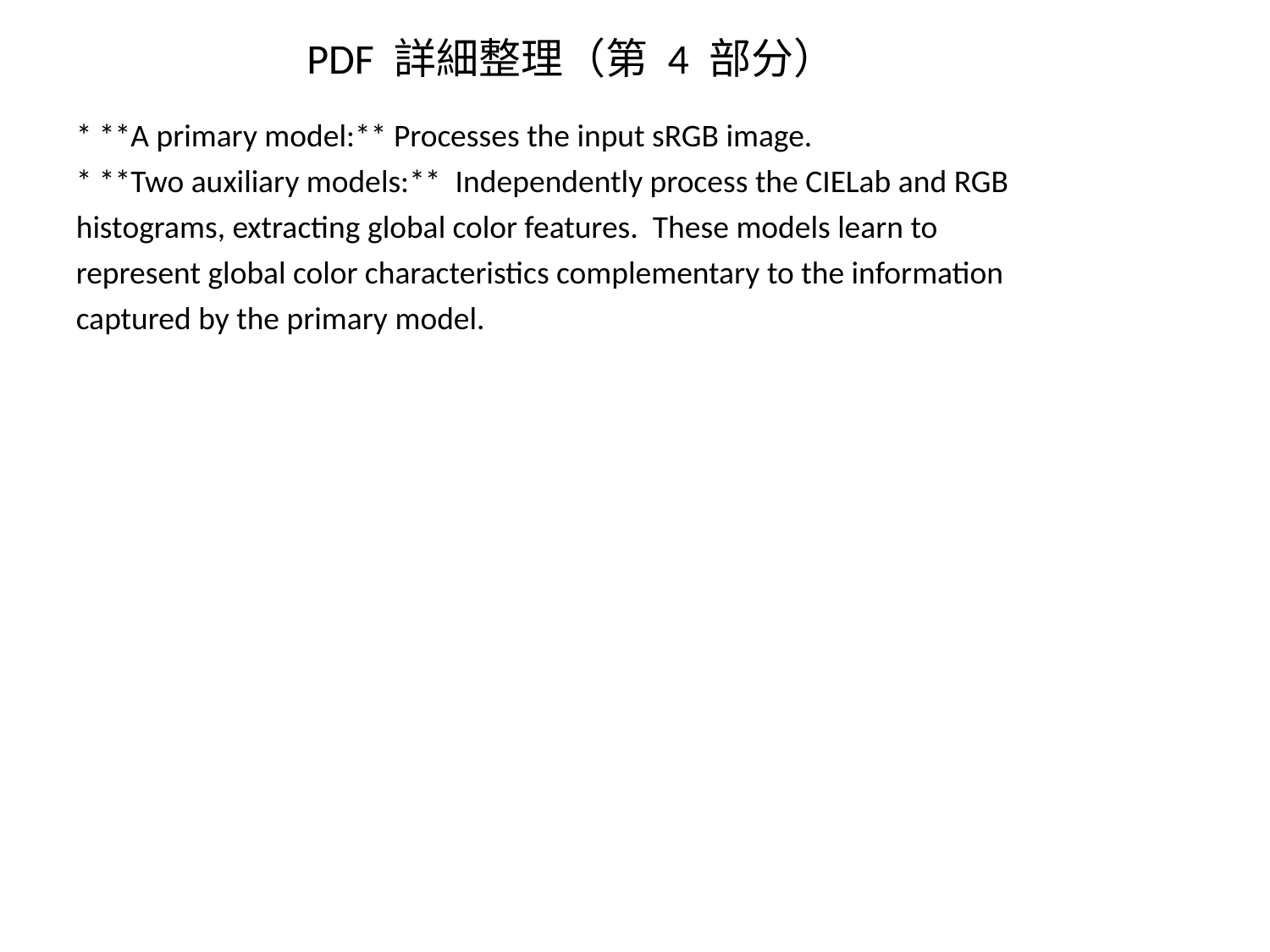

PDF 詳細整理（第 4 部分）

* **A primary model:** Processes the input sRGB image.
* **Two auxiliary models:**  Independently process the CIELab and RGB histograms, extracting global color features.  These models learn to represent global color characteristics complementary to the information captured by the primary model.